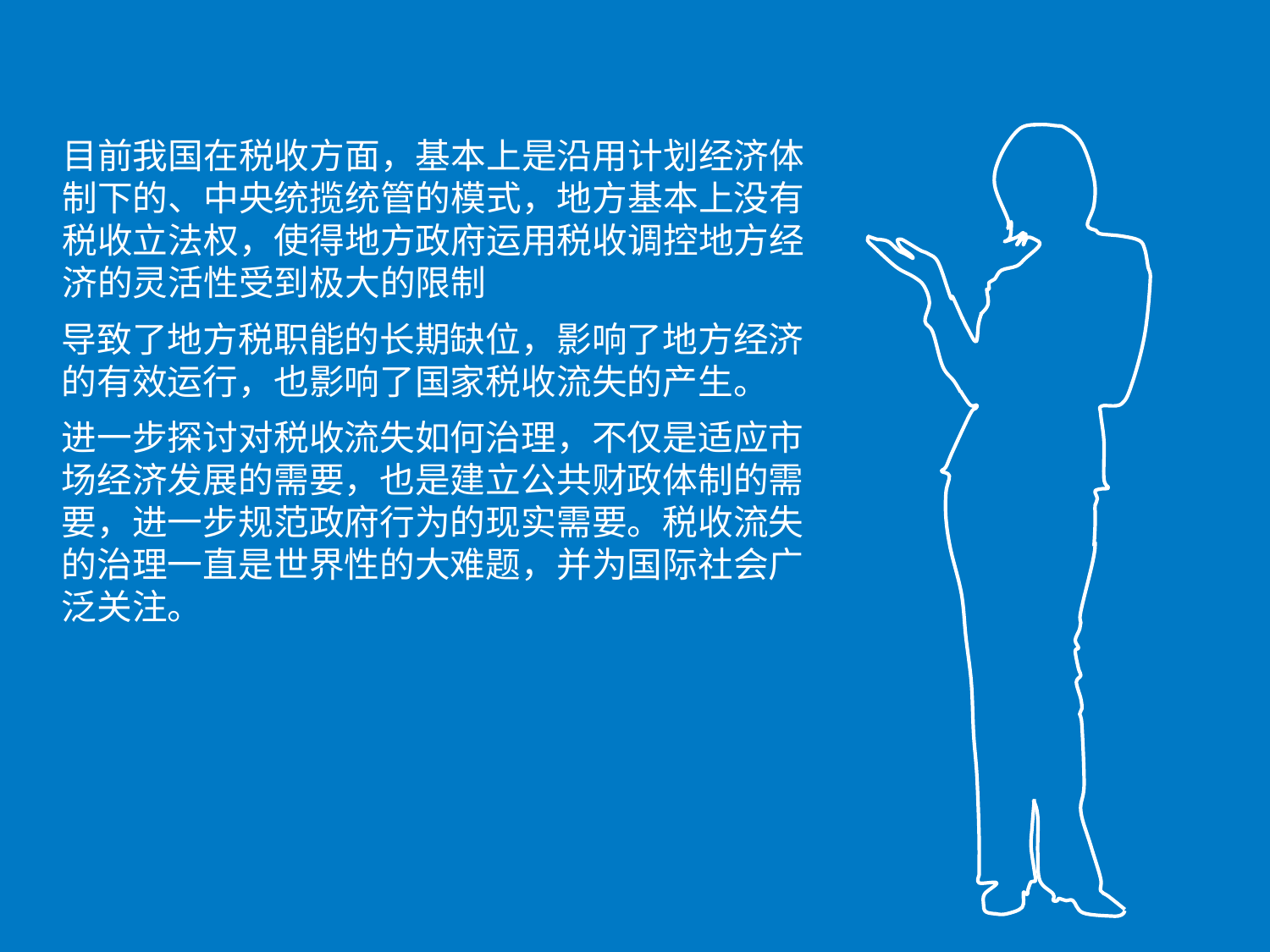

目前我国在税收方面，基本上是沿用计划经济体制下的、中央统揽统管的模式，地方基本上没有税收立法权，使得地方政府运用税收调控地方经济的灵活性受到极大的限制

导致了地方税职能的长期缺位，影响了地方经济的有效运行，也影响了国家税收流失的产生。

进一步探讨对税收流失如何治理，不仅是适应市场经济发展的需要，也是建立公共财政体制的需要，进一步规范政府行为的现实需要。税收流失的治理一直是世界性的大难题，并为国际社会广泛关注。